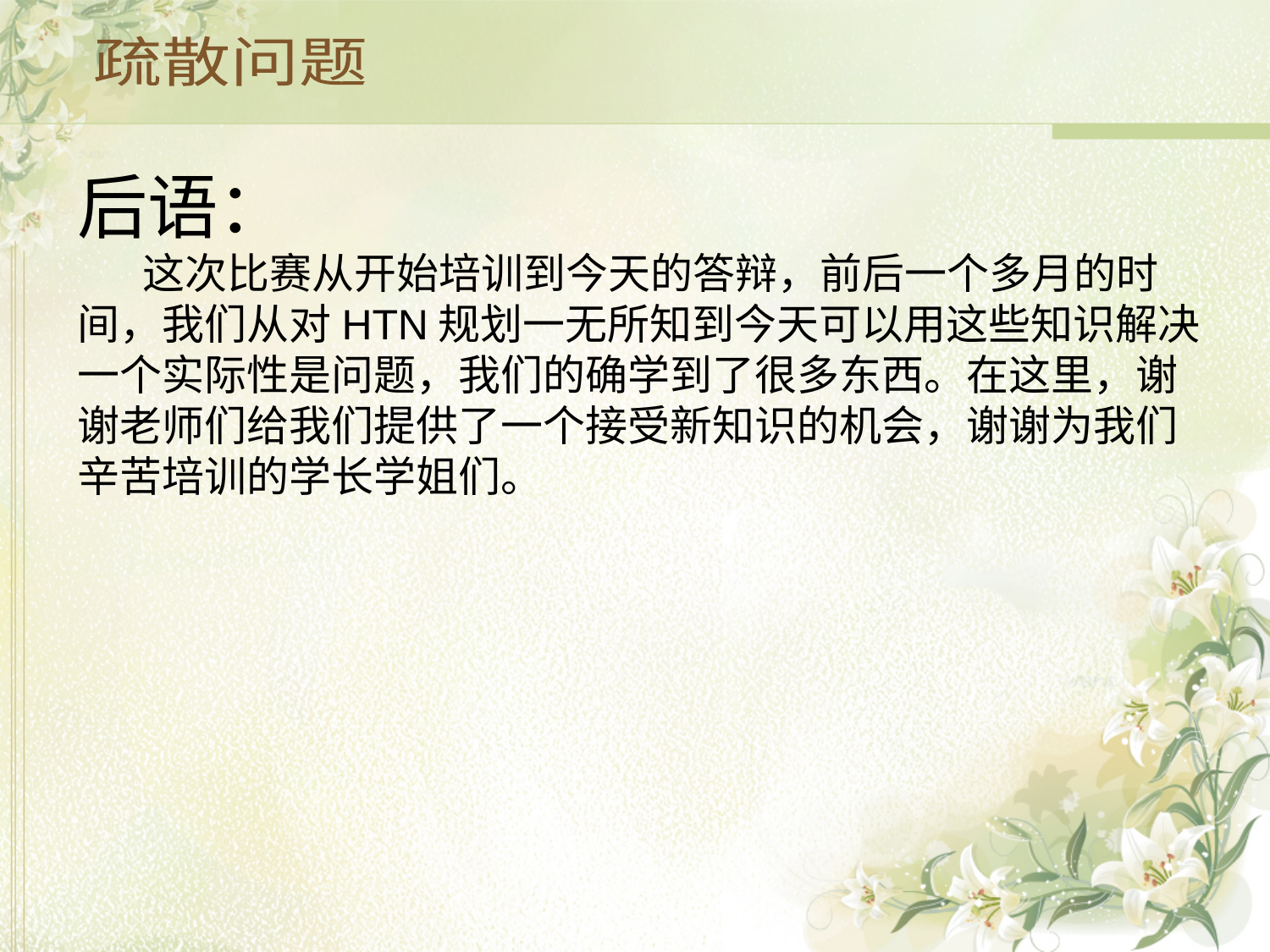

疏散问题
后语：
        这次比赛从开始培训到今天的答辩，前后一个多月的时间，我们从对HTN规划一无所知到今天可以用这些知识解决一个实际性是问题，我们的确学到了很多东西。在这里，谢谢老师们给我们提供了一个接受新知识的机会，谢谢为我们辛苦培训的学长学姐们。